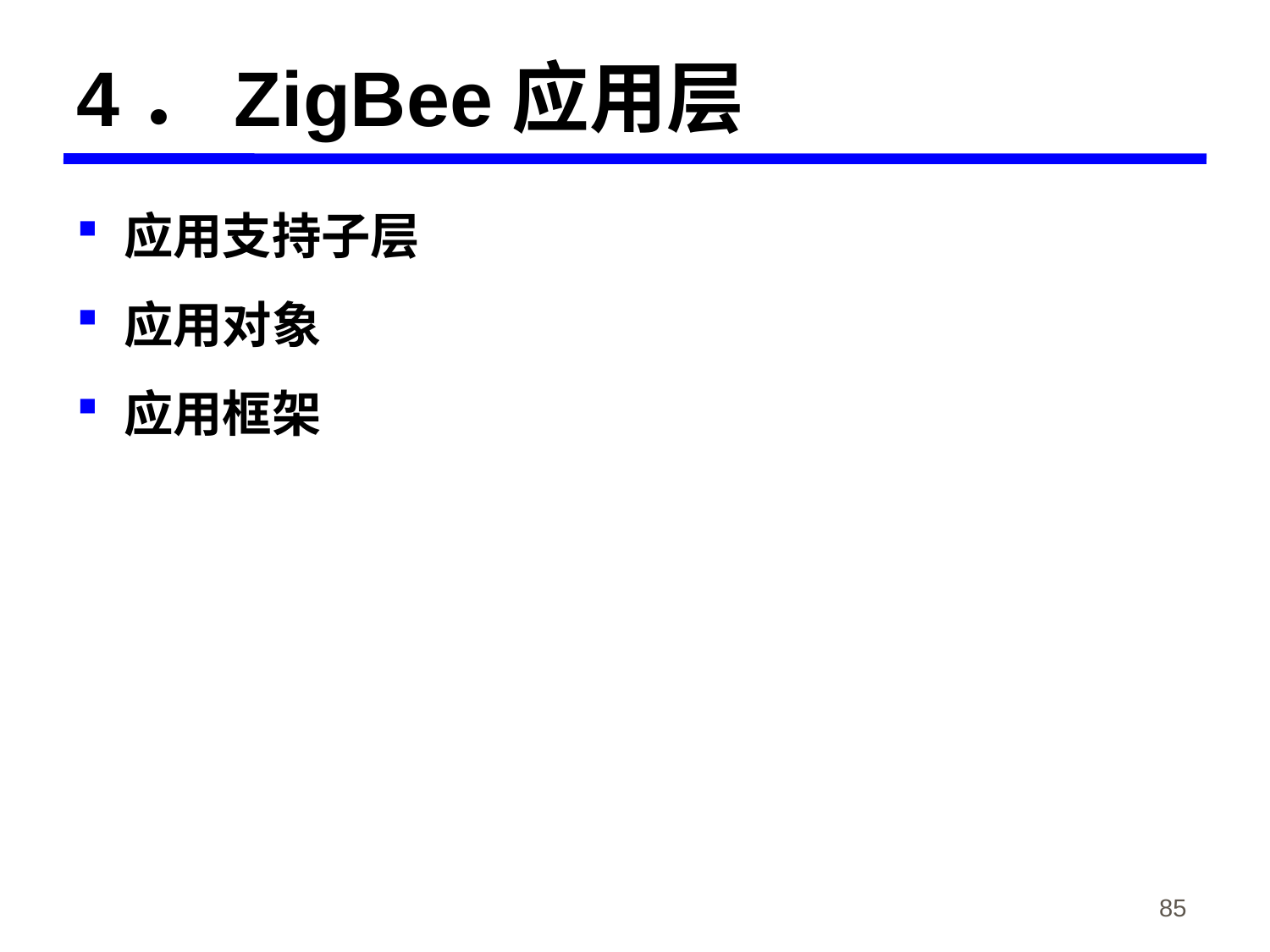

# 4．ZigBee应用层
应用支持子层
应用对象
应用框架
《物联网概论》-韩毅刚
85